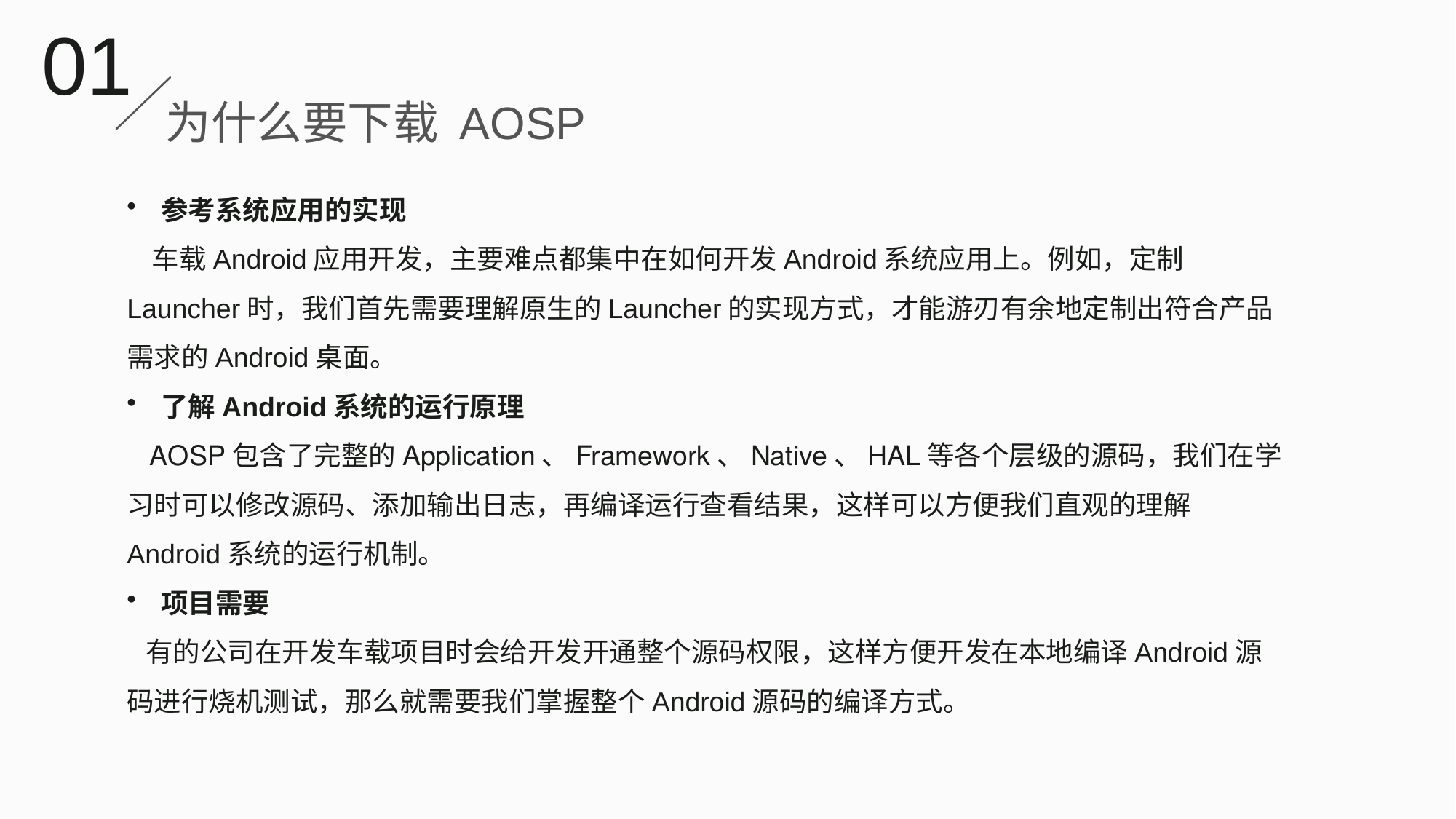

01
为什么要下载 AOSP
参考系统应用的实现
   车载Android应用开发，主要难点都集中在如何开发Android系统应用上。例如，定制Launcher时，我们首先需要理解原生的Launcher的实现方式，才能游刃有余地定制出符合产品需求的Android桌面。
了解Android系统的运行原理
   AOSP包含了完整的Application、Framework、Native、HAL等各个层级的源码，我们在学习时可以修改源码、添加输出日志，再编译运行查看结果，这样可以方便我们直观的理解Android系统的运行机制。
项目需要
  有的公司在开发车载项目时会给开发开通整个源码权限，这样方便开发在本地编译Android源码进行烧机测试，那么就需要我们掌握整个Android源码的编译方式。